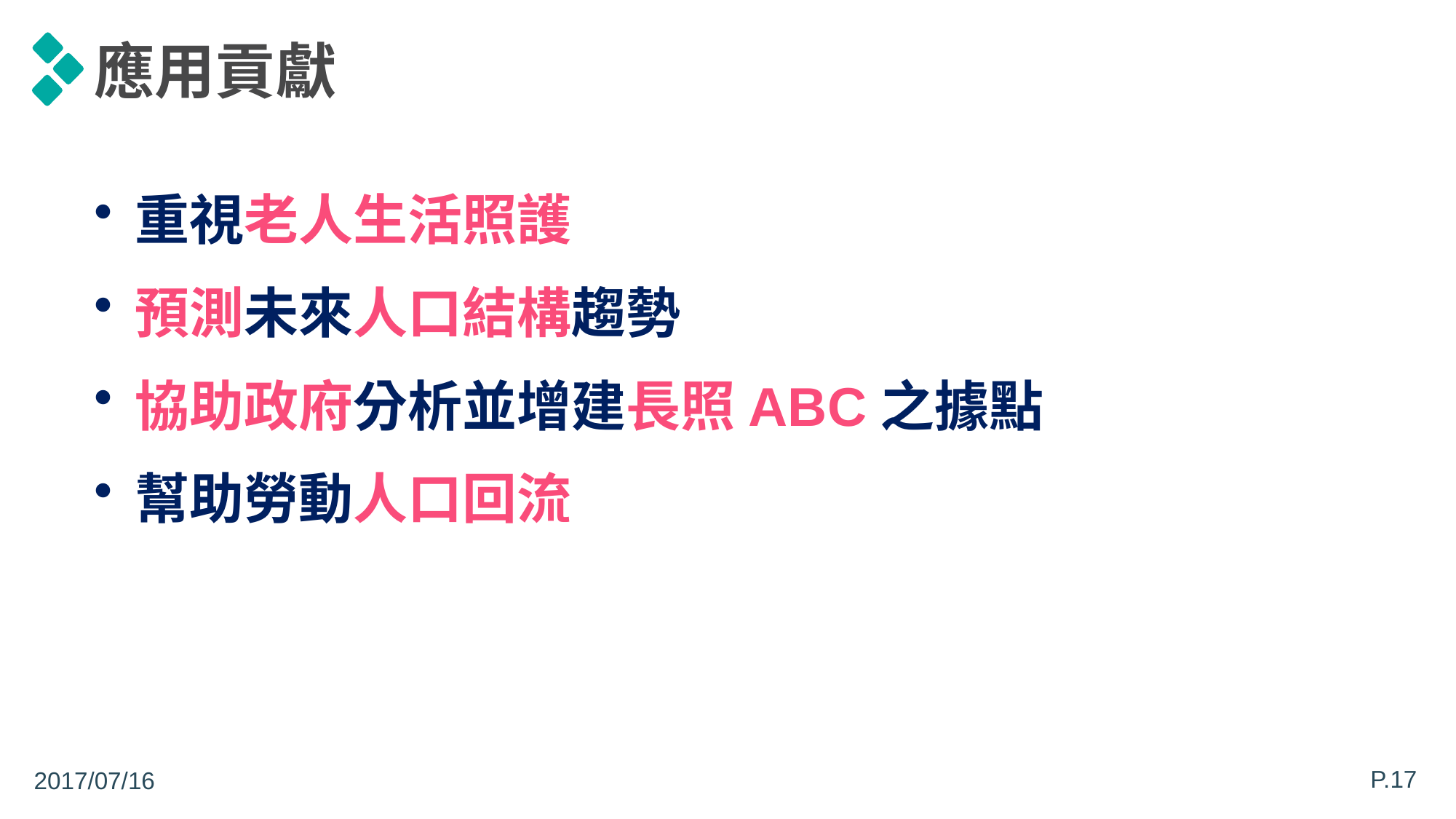

# 應用貢獻
重視老人生活照護
預測未來人口結構趨勢
協助政府分析並增建長照ABC之據點
幫助勞動人口回流
P.17

2017/07/16